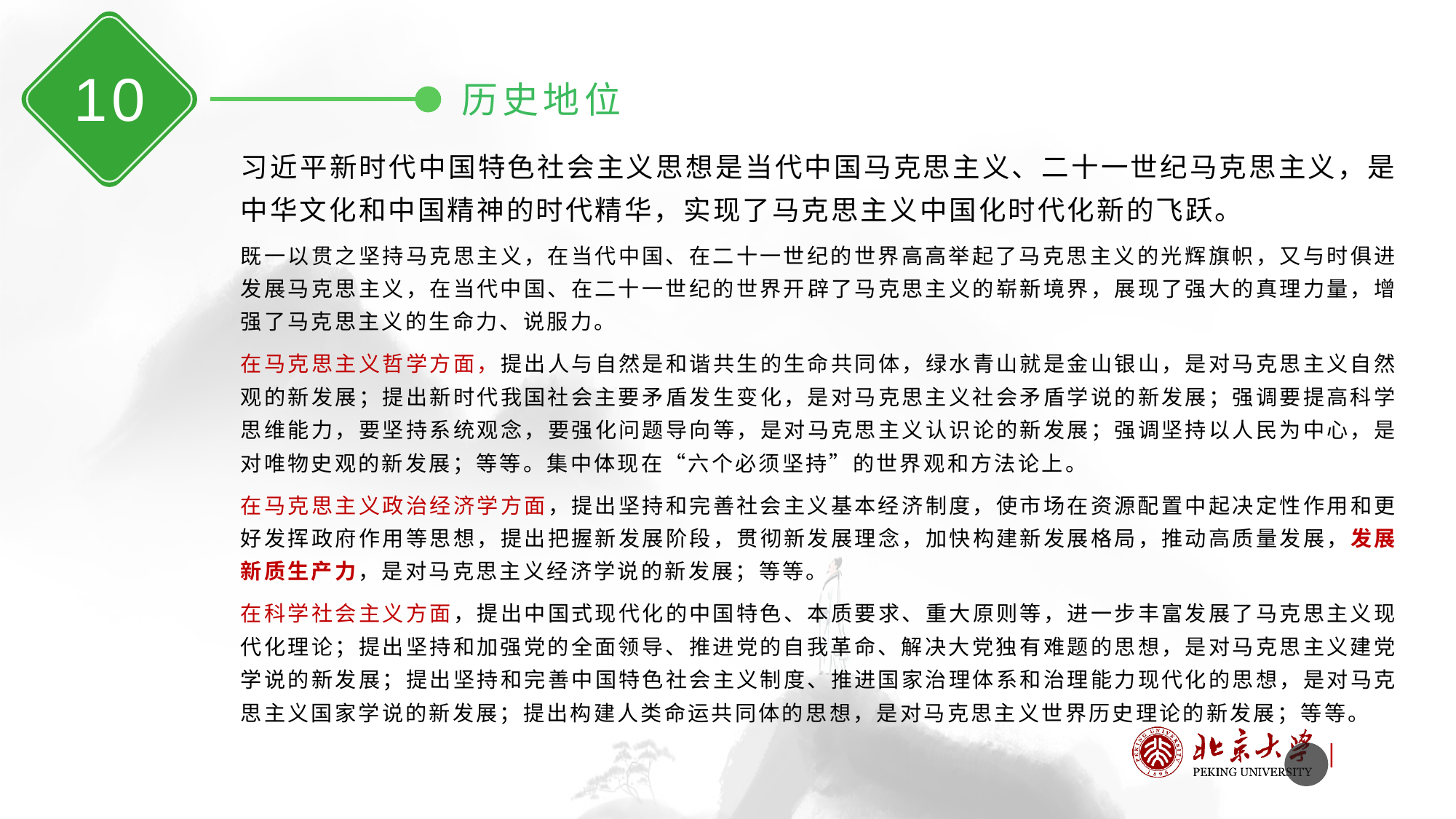

10
历史地位

习近平新时代中国特色社会主义思想是当代中国马克思主义、二十一世纪马克思主义，是中华文化和中国精神的时代精华，实现了马克思主义中国化时代化新的飞跃。
既一以贯之坚持马克思主义，在当代中国、在二十一世纪的世界高高举起了马克思主义的光辉旗帜，又与时俱进发展马克思主义，在当代中国、在二十一世纪的世界开辟了马克思主义的崭新境界，展现了强大的真理力量，增强了马克思主义的生命力、说服力。
在马克思主义哲学方面，提出人与自然是和谐共生的生命共同体，绿水青山就是金山银山，是对马克思主义自然观的新发展；提出新时代我国社会主要矛盾发生变化，是对马克思主义社会矛盾学说的新发展；强调要提高科学思维能力，要坚持系统观念，要强化问题导向等，是对马克思主义认识论的新发展；强调坚持以人民为中心，是对唯物史观的新发展；等等。集中体现在“六个必须坚持”的世界观和方法论上。
在马克思主义政治经济学方面，提出坚持和完善社会主义基本经济制度，使市场在资源配置中起决定性作用和更好发挥政府作用等思想，提出把握新发展阶段，贯彻新发展理念，加快构建新发展格局，推动高质量发展，发展新质生产力，是对马克思主义经济学说的新发展；等等。
在科学社会主义方面，提出中国式现代化的中国特色、本质要求、重大原则等，进一步丰富发展了马克思主义现代化理论；提出坚持和加强党的全面领导、推进党的自我革命、解决大党独有难题的思想，是对马克思主义建党学说的新发展；提出坚持和完善中国特色社会主义制度、推进国家治理体系和治理能力现代化的思想，是对马克思主义国家学说的新发展；提出构建人类命运共同体的思想，是对马克思主义世界历史理论的新发展；等等。
15